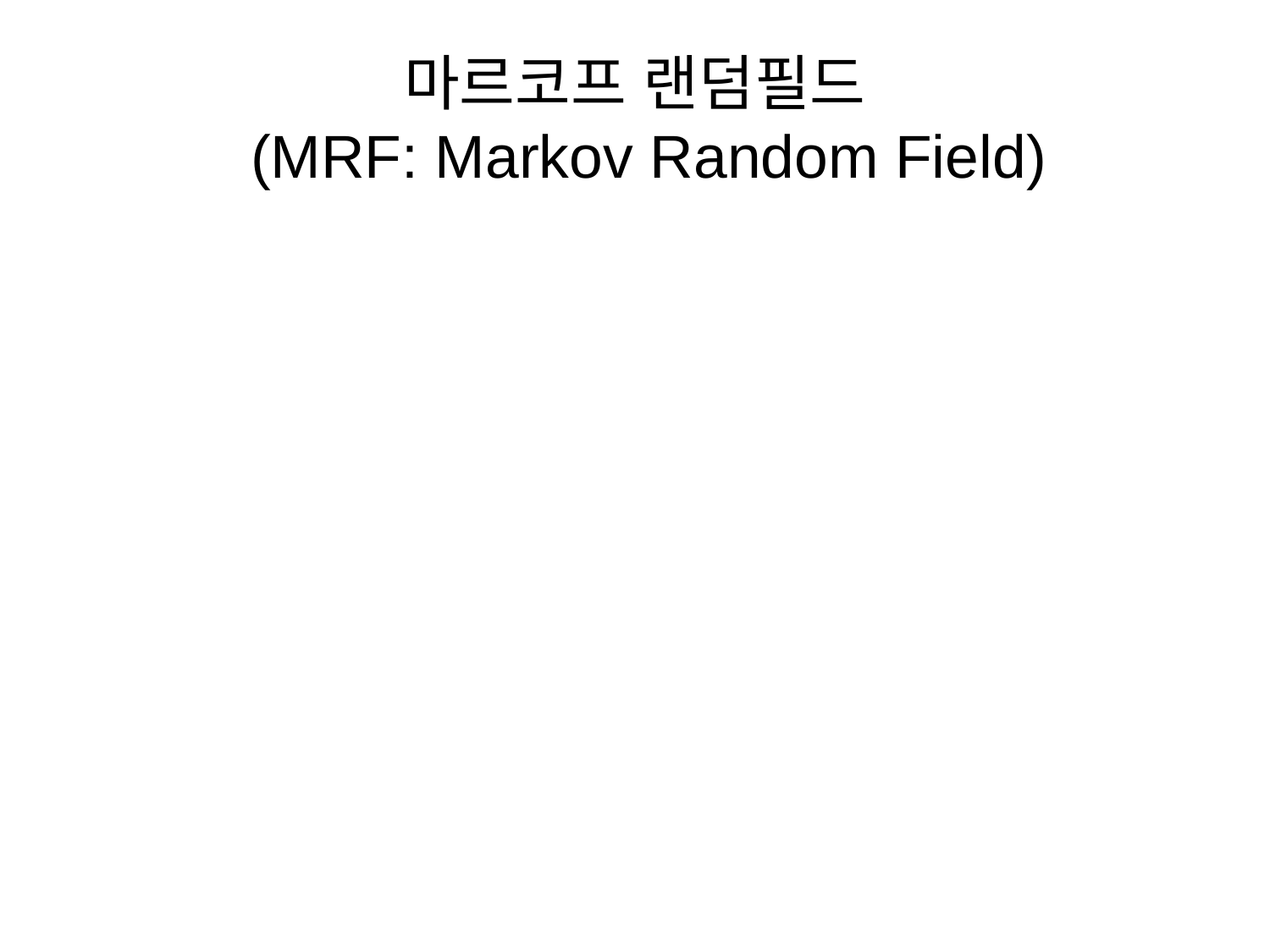

# 마르코프 랜덤필드 (MRF: Markov Random Field)